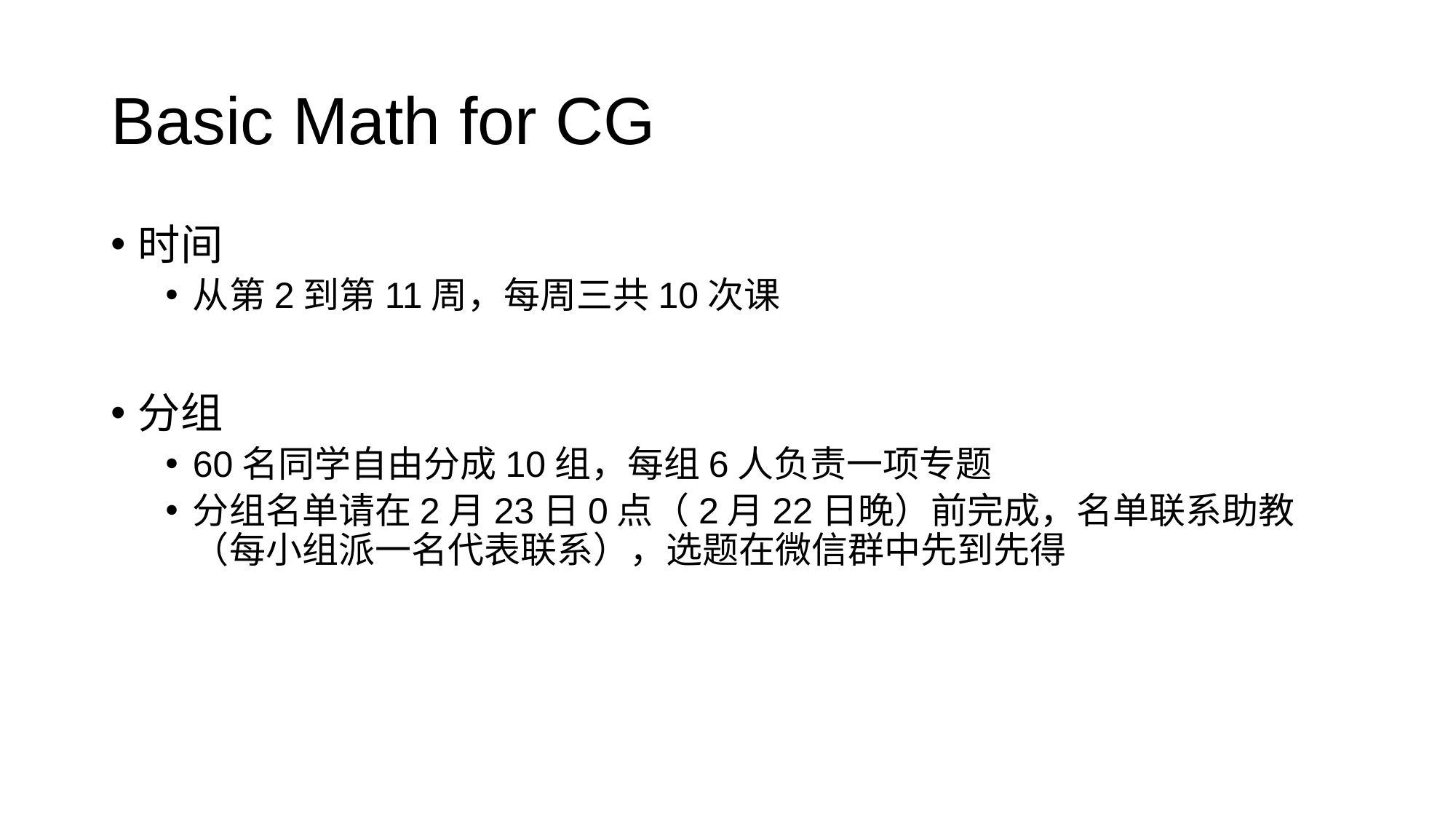

# Basic Math for CG
时间
从第2到第11周，每周三共10次课

分组
60名同学自由分成10组，每组6人负责一项专题
分组名单请在2月23日0点（2月22日晚）前完成，名单联系助教（每小组派一名代表联系），选题在微信群中先到先得